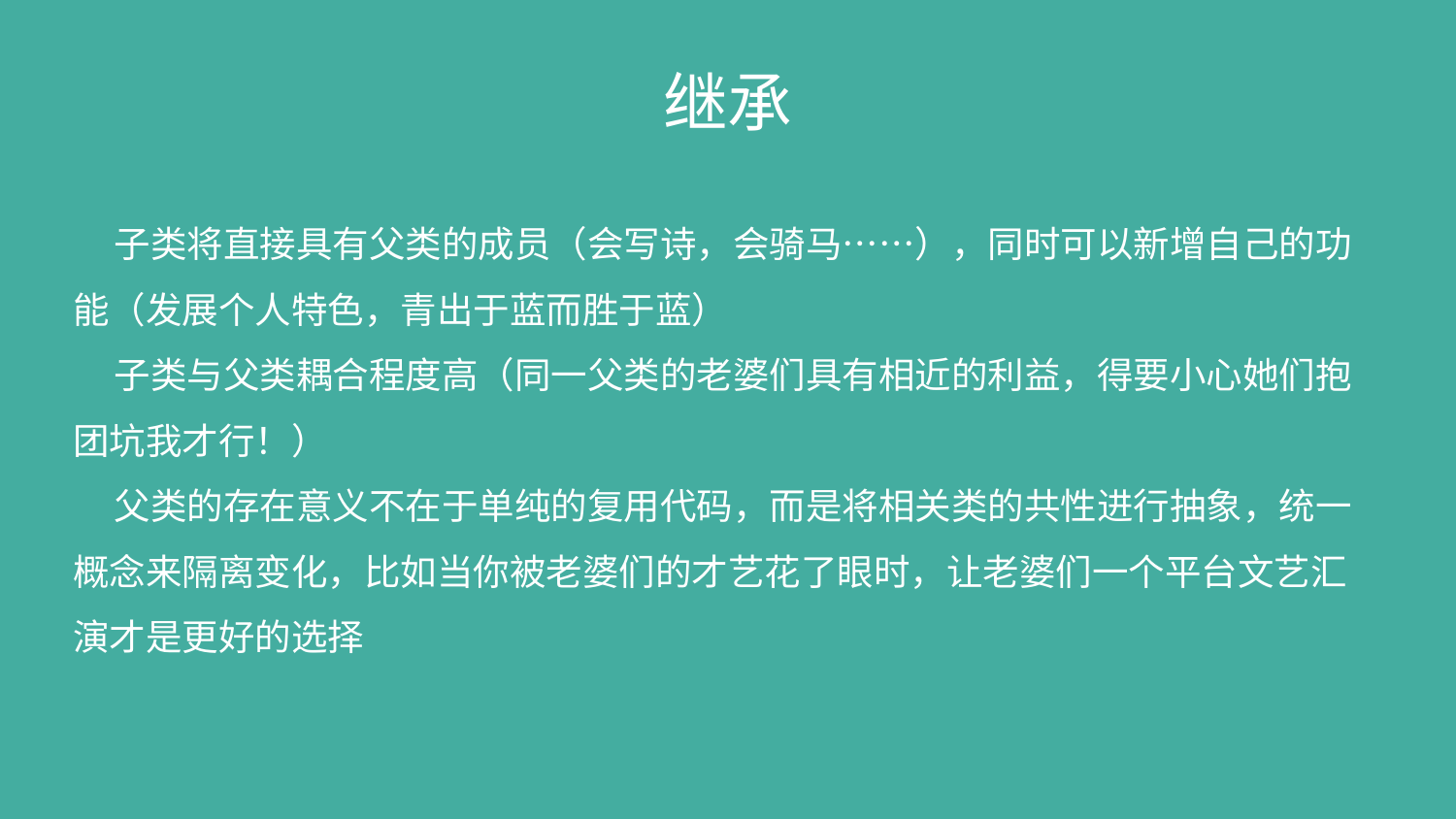

继承
    子类将直接具有父类的成员（会写诗，会骑马……），同时可以新增自己的功能（发展个人特色，青出于蓝而胜于蓝）
    子类与父类耦合程度高（同一父类的老婆们具有相近的利益，得要小心她们抱团坑我才行！）
    父类的存在意义不在于单纯的复用代码，而是将相关类的共性进行抽象，统一概念来隔离变化，比如当你被老婆们的才艺花了眼时，让老婆们一个平台文艺汇演才是更好的选择